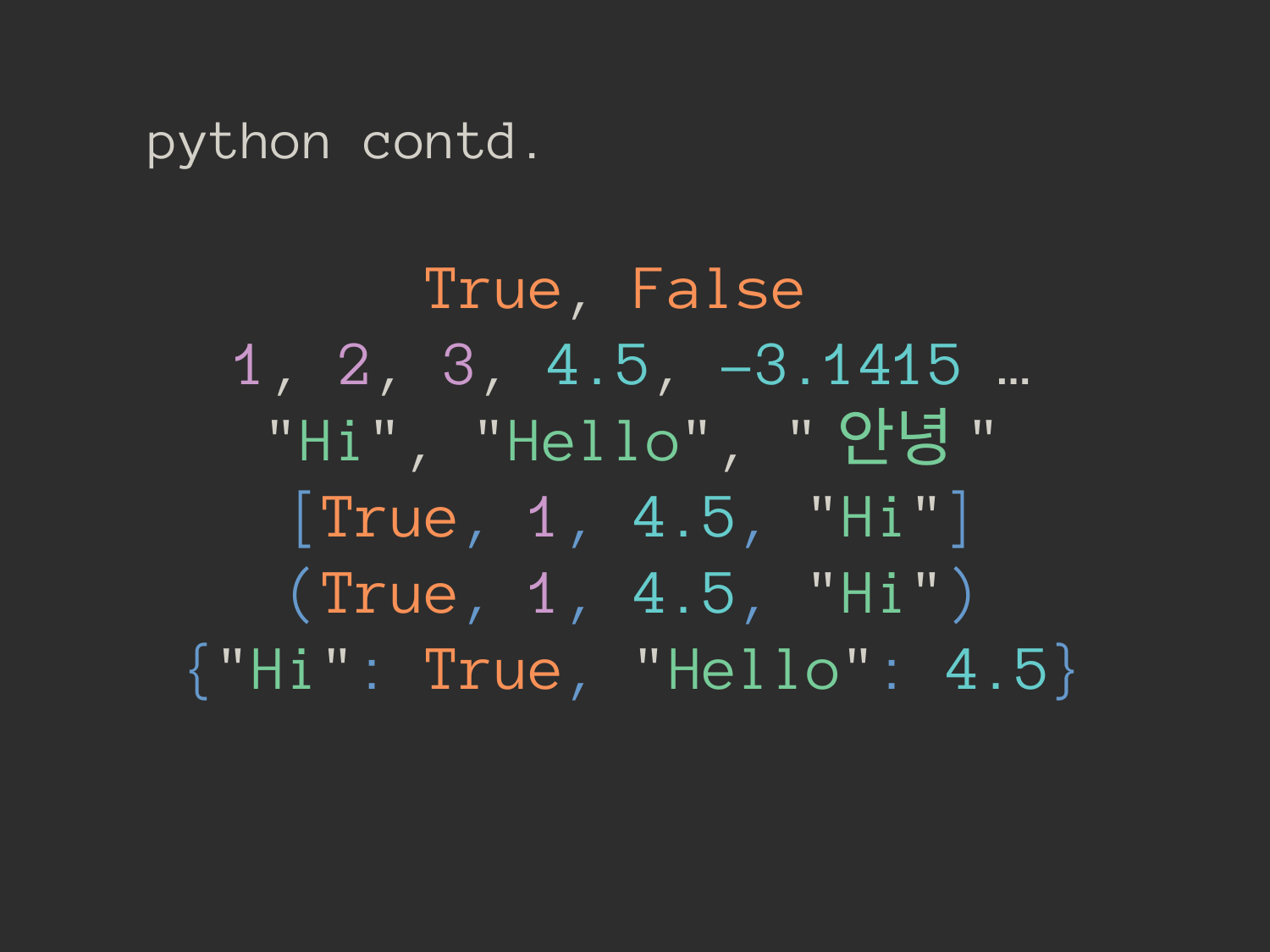

python contd.
True, False
1, 2, 3, 4.5, -3.1415 …
"Hi", "Hello", "안녕"
[True, 1, 4.5, "Hi"]
(True, 1, 4.5, "Hi")
{"Hi": True, "Hello": 4.5}